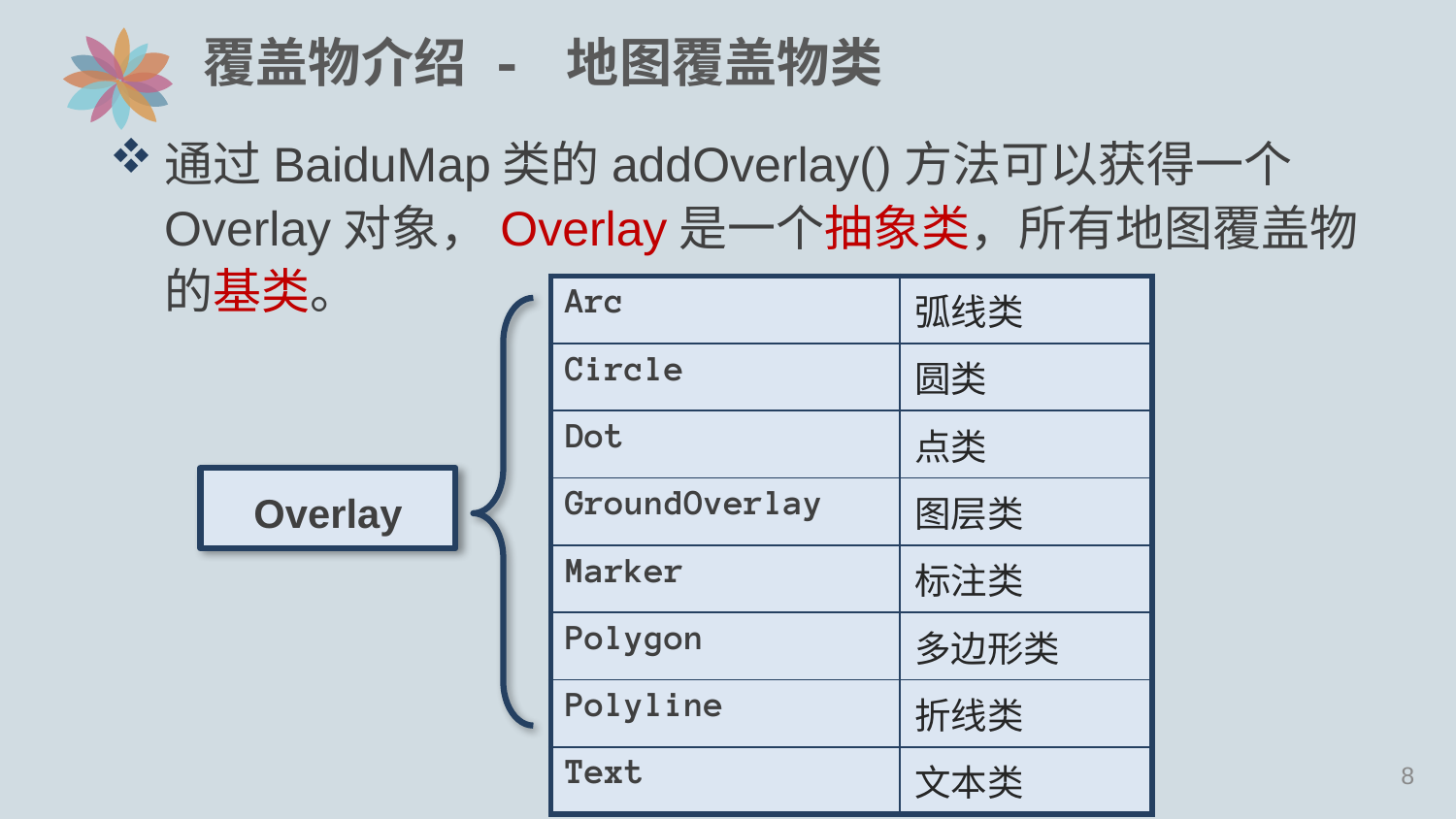

# 覆盖物介绍 - 地图覆盖物类
通过BaiduMap类的addOverlay()方法可以获得一个Overlay对象，Overlay是一个抽象类，所有地图覆盖物的基类。
| Arc | 弧线类 |
| --- | --- |
| Circle | 圆类 |
| Dot | 点类 |
| GroundOverlay | 图层类 |
| Marker | 标注类 |
| Polygon | 多边形类 |
| Polyline | 折线类 |
| Text | 文本类 |

Overlay
8